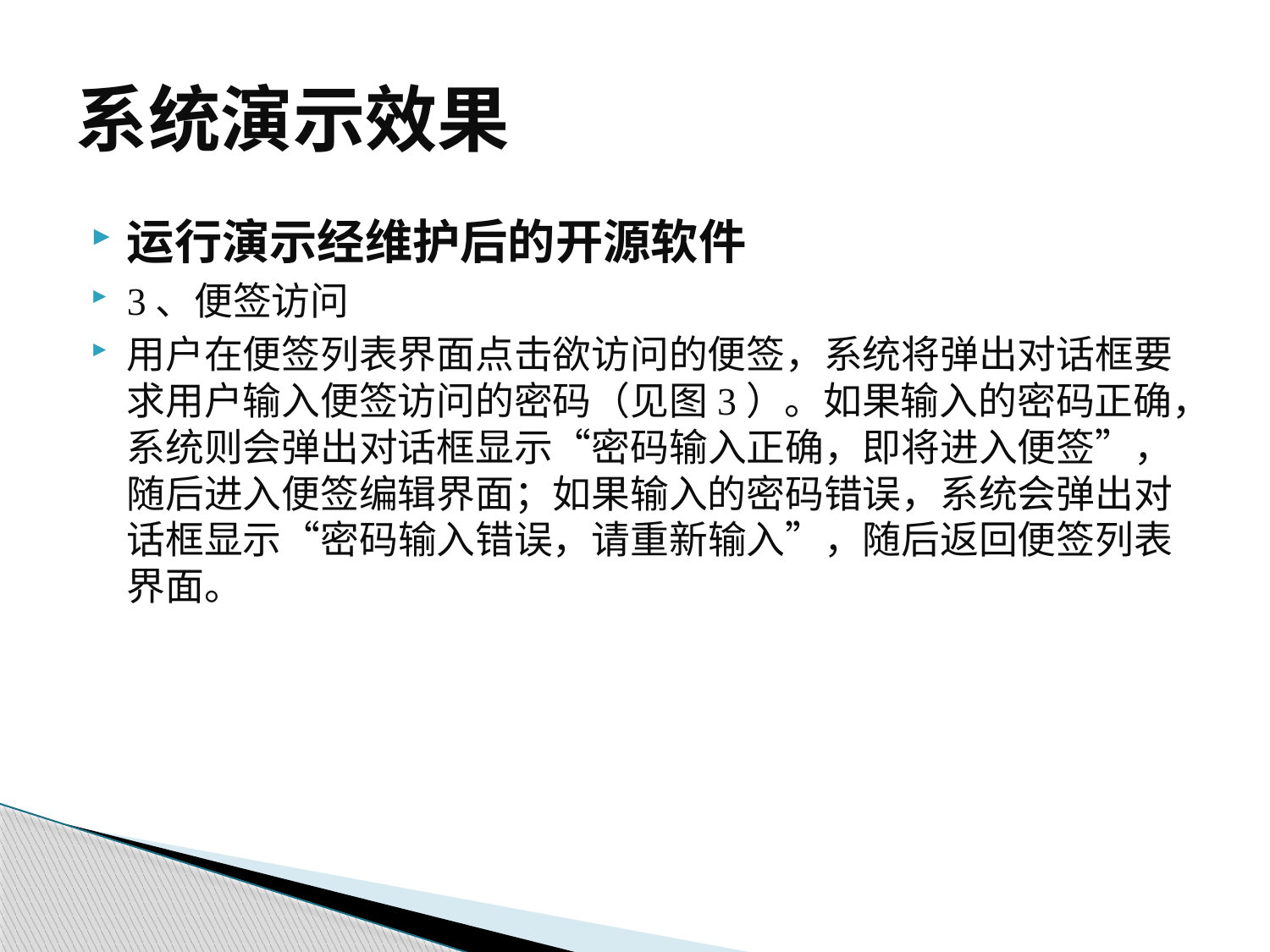

# 系统演示效果
运行演示经维护后的开源软件
3、便签访问
用户在便签列表界面点击欲访问的便签，系统将弹出对话框要求用户输入便签访问的密码（见图3）。如果输入的密码正确，系统则会弹出对话框显示“密码输入正确，即将进入便签”，随后进入便签编辑界面；如果输入的密码错误，系统会弹出对话框显示“密码输入错误，请重新输入”，随后返回便签列表界面。